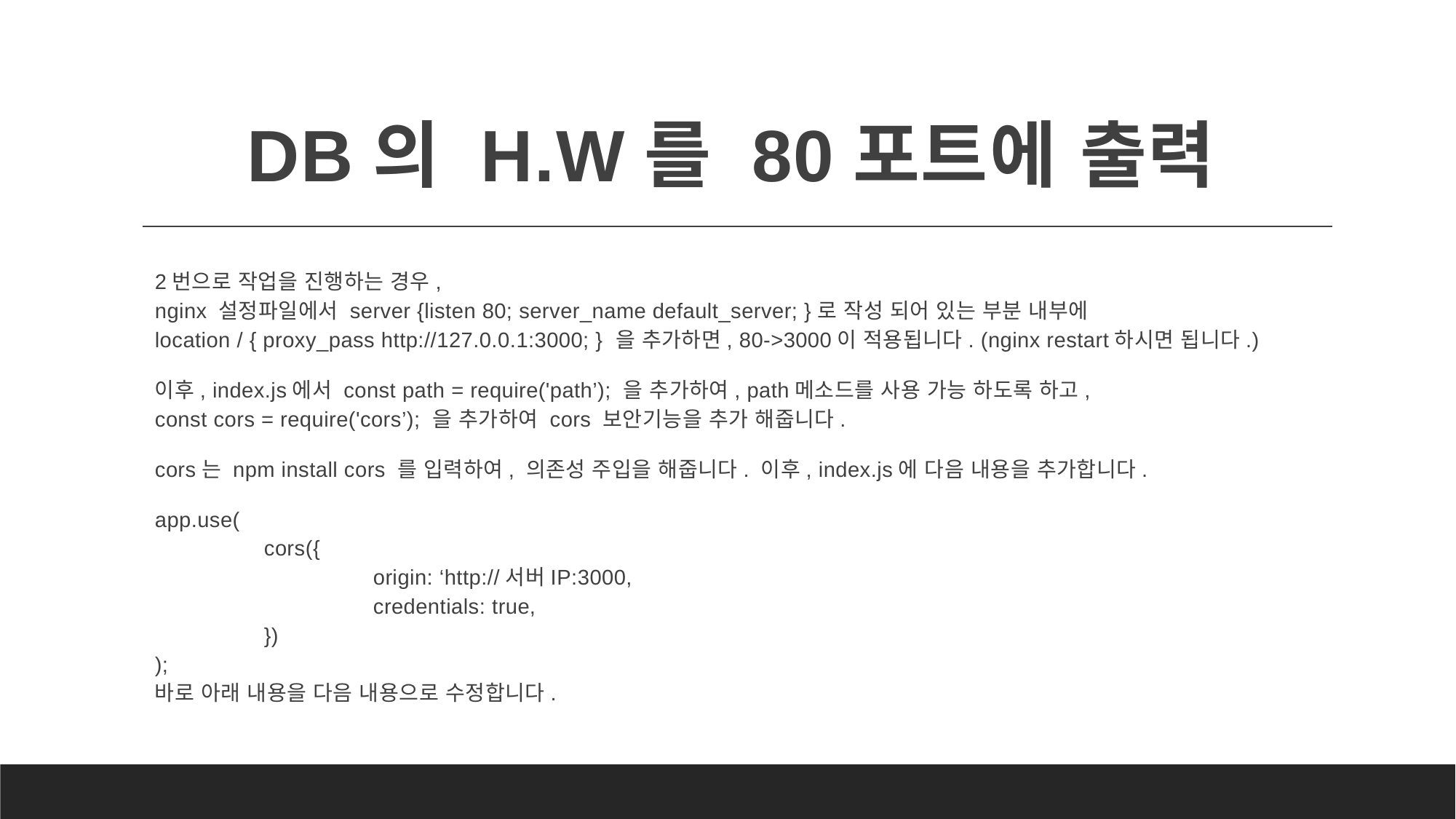

# DB의 H.W를 80포트에 출력
2번으로 작업을 진행하는 경우,
nginx 설정파일에서 server {listen 80; server_name default_server; }로 작성 되어 있는 부분 내부에
location / { proxy_pass http://127.0.0.1:3000; } 을 추가하면, 80->3000이 적용됩니다. (nginx restart하시면 됩니다.)
이후, index.js에서 const path = require('path’); 을 추가하여, path메소드를 사용 가능 하도록 하고,
const cors = require('cors’); 을 추가하여 cors 보안기능을 추가 해줍니다.
cors는 npm install cors 를 입력하여, 의존성 주입을 해줍니다. 이후, index.js에 다음 내용을 추가합니다.
app.use(
	cors({
		origin: ‘http://서버IP:3000,
		credentials: true,
	})
);
바로 아래 내용을 다음 내용으로 수정합니다.